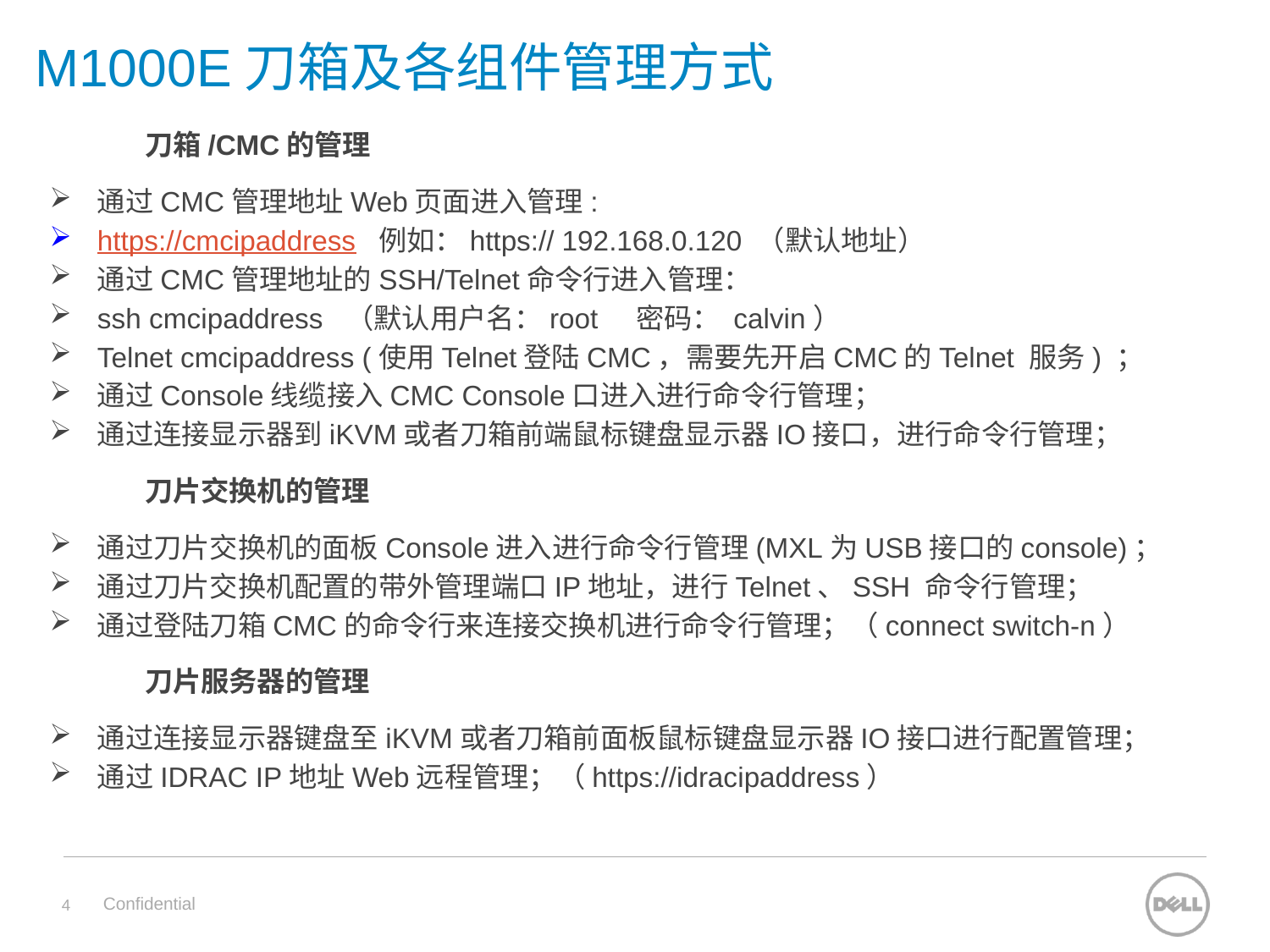

# M1000E刀箱及各组件管理方式
刀箱/CMC的管理
通过CMC管理地址Web页面进入管理:
https://cmcipaddress  例如：https:// 192.168.0.120 （默认地址）
通过CMC管理地址的SSH/Telnet命令行进入管理：
ssh cmcipaddress  （默认用户名：root    密码： calvin）
Telnet cmcipaddress (使用Telnet登陆CMC，需要先开启CMC的Telnet 服务) ；
通过Console线缆接入CMC Console口进入进行命令行管理；
通过连接显示器到iKVM或者刀箱前端鼠标键盘显示器IO接口，进行命令行管理；
刀片交换机的管理
通过刀片交换机的面板Console进入进行命令行管理(MXL为USB接口的console)；
通过刀片交换机配置的带外管理端口IP地址，进行Telnet、SSH 命令行管理；
通过登陆刀箱CMC的命令行来连接交换机进行命令行管理；（connect switch-n）
刀片服务器的管理
通过连接显示器键盘至iKVM或者刀箱前面板鼠标键盘显示器IO接口进行配置管理；
通过IDRAC IP地址Web远程管理；（https://idracipaddress）
Confidential
4